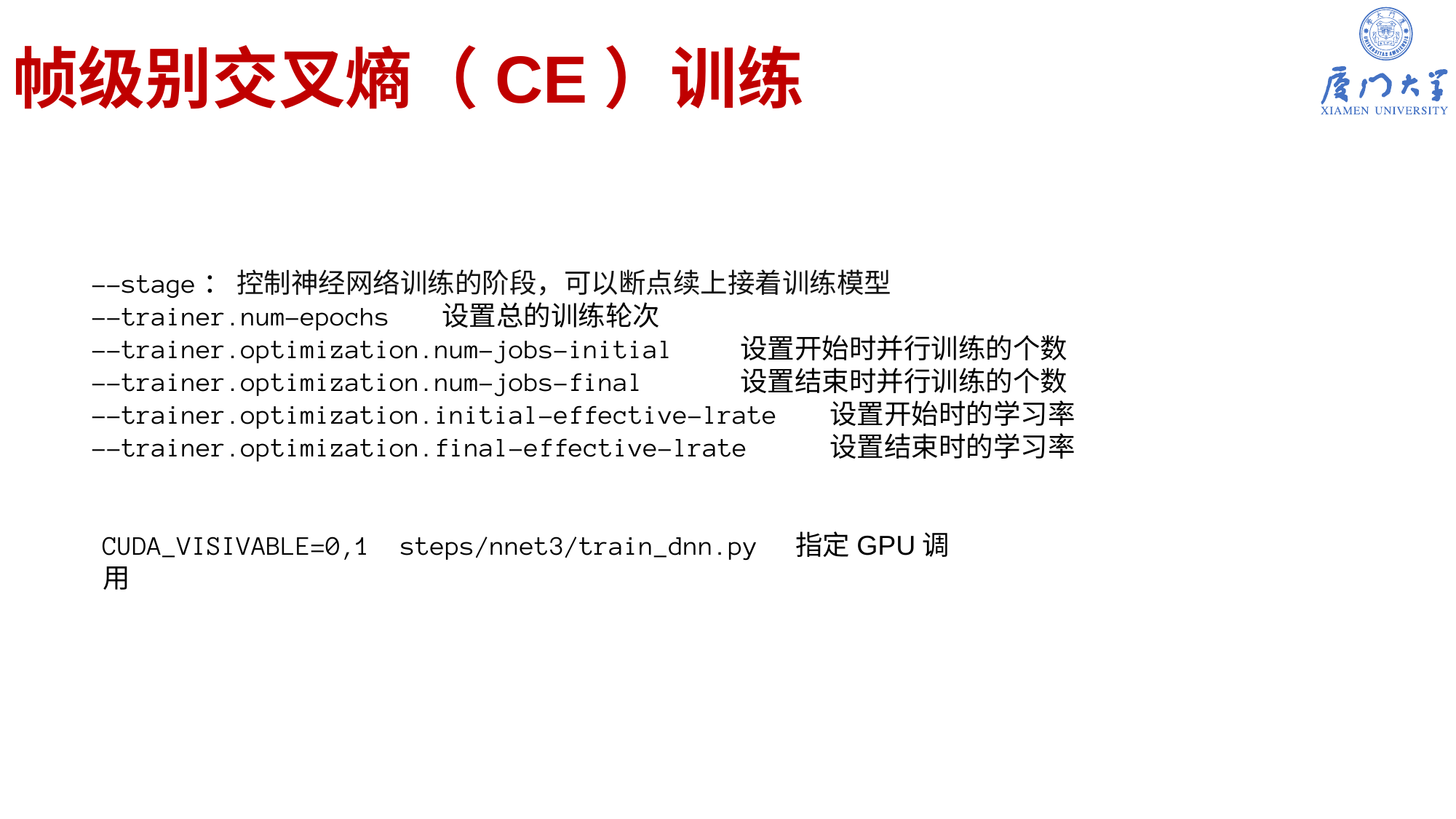

# 帧级别交叉熵（CE）训练
--stage： 控制神经网络训练的阶段，可以断点续上接着训练模型
--trainer.num-epochs   设置总的训练轮次
--trainer.optimization.num-jobs-initial    设置开始时并行训练的个数
--trainer.optimization.num-jobs-final      设置结束时并行训练的个数
--trainer.optimization.initial-effective-lrate   设置开始时的学习率
--trainer.optimization.final-effective-lrate     设置结束时的学习率
CUDA_VISIVABLE=0,1  steps/nnet3/train_dnn.py  指定GPU调用